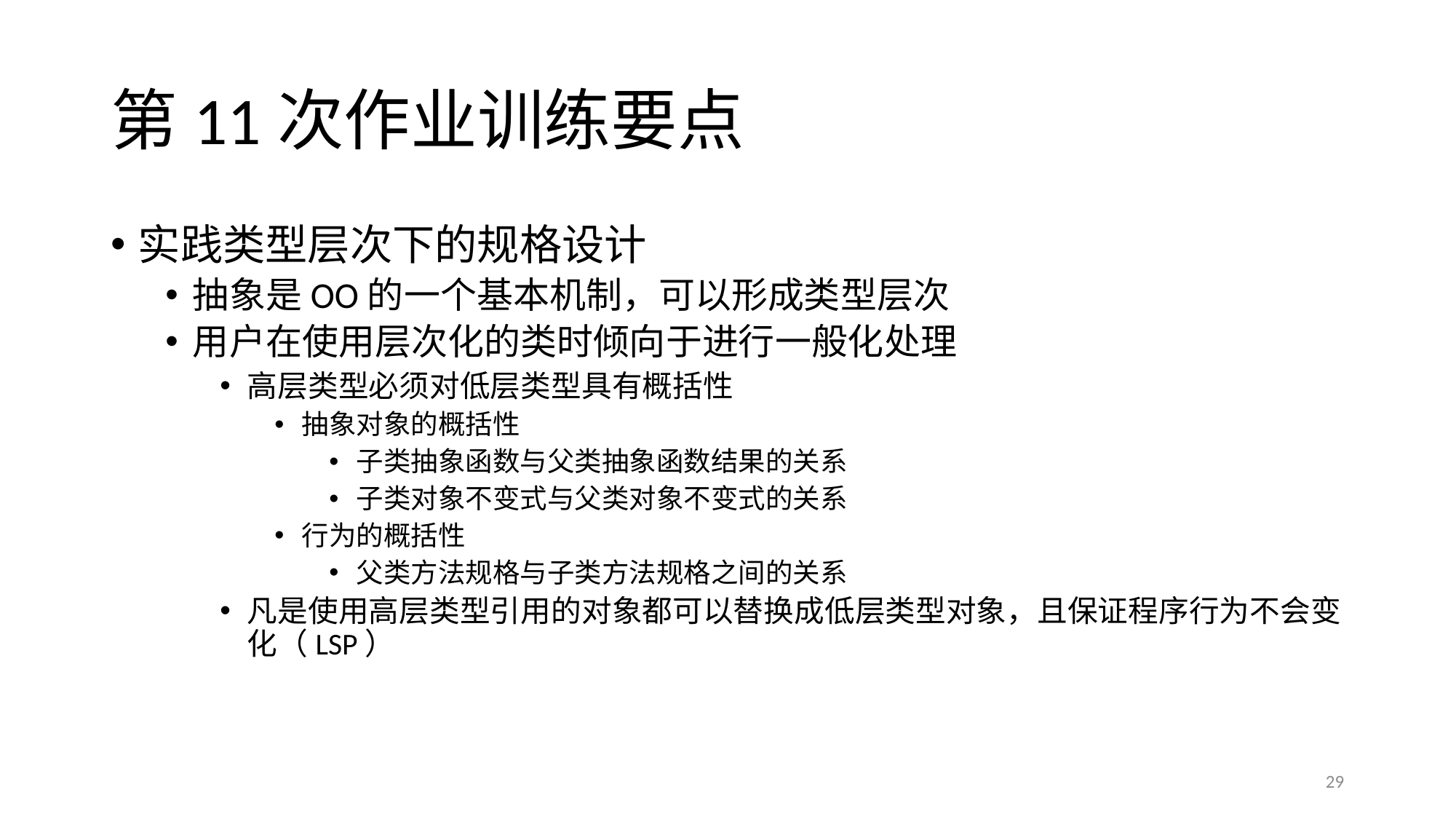

# 第11次作业训练要点
实践类型层次下的规格设计
抽象是OO的一个基本机制，可以形成类型层次
用户在使用层次化的类时倾向于进行一般化处理
高层类型必须对低层类型具有概括性
抽象对象的概括性
子类抽象函数与父类抽象函数结果的关系
子类对象不变式与父类对象不变式的关系
行为的概括性
父类方法规格与子类方法规格之间的关系
凡是使用高层类型引用的对象都可以替换成低层类型对象，且保证程序行为不会变化（LSP）
29